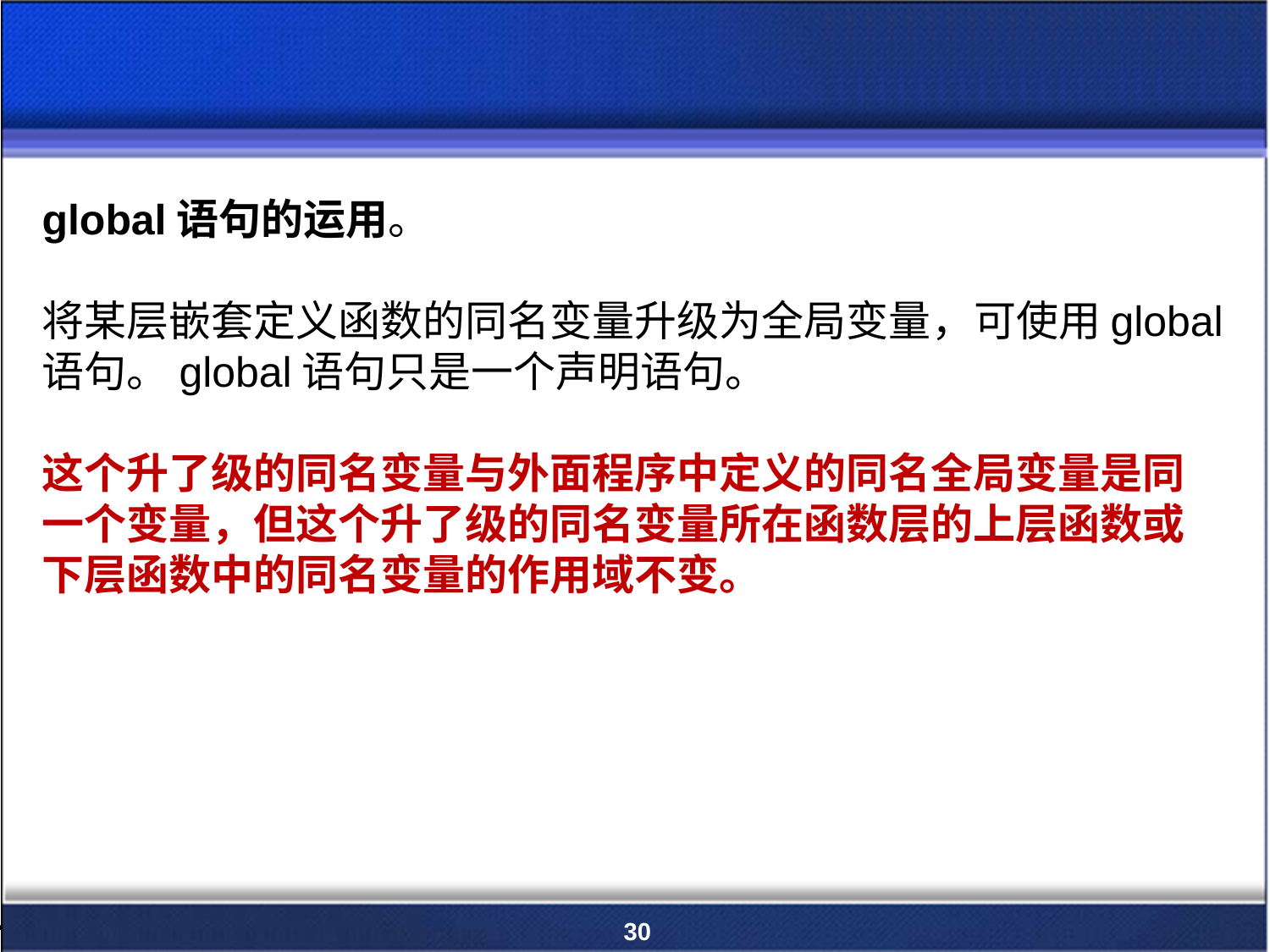

global语句的运用。

将某层嵌套定义函数的同名变量升级为全局变量，可使用global语句。global语句只是一个声明语句。

这个升了级的同名变量与外面程序中定义的同名全局变量是同一个变量，但这个升了级的同名变量所在函数层的上层函数或下层函数中的同名变量的作用域不变。

30